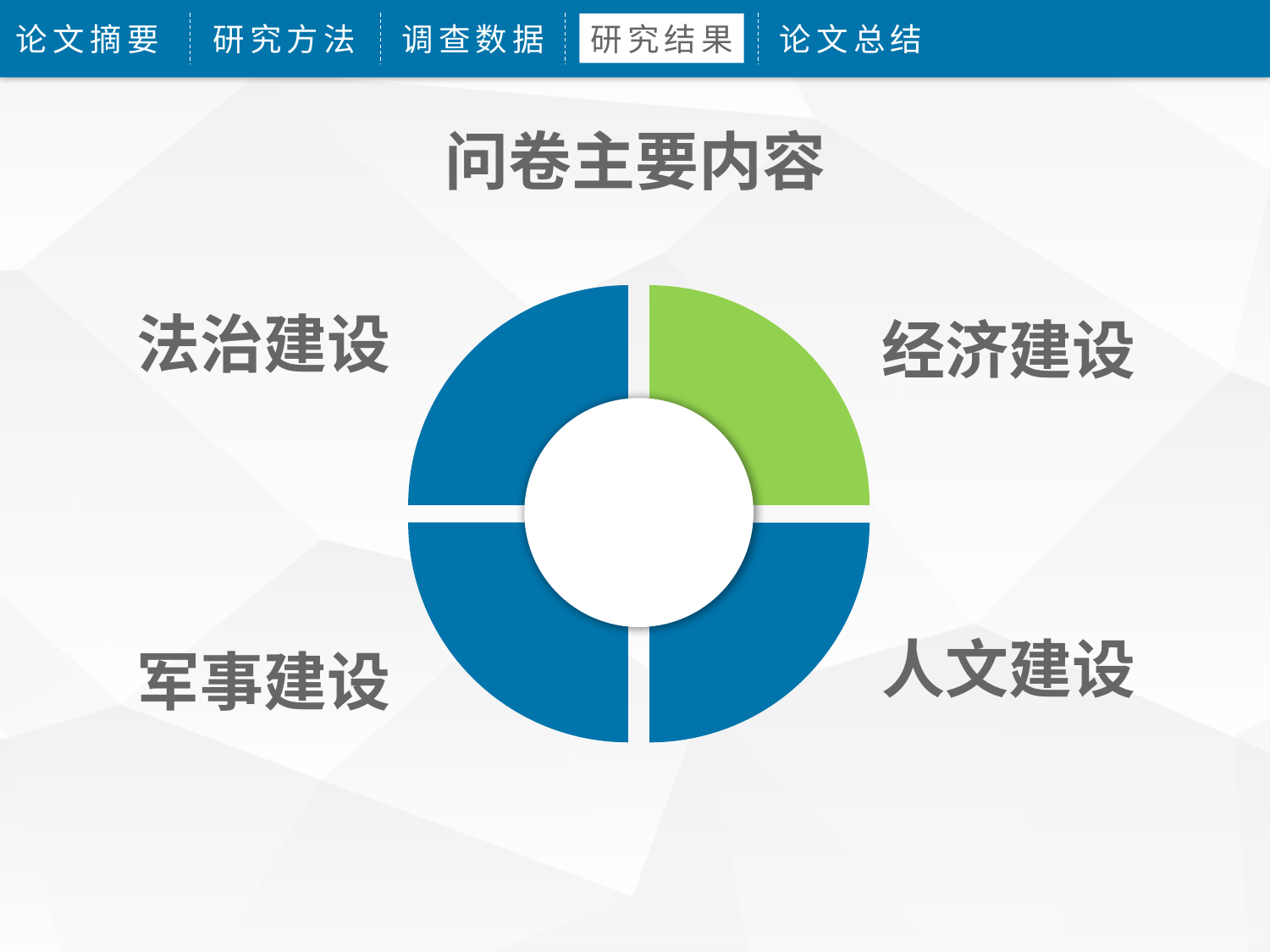

论文摘要
研究方法
调查数据
研究结果
论文总结

问卷主要内容

法治建设
经济建设
人文建设
军事建设